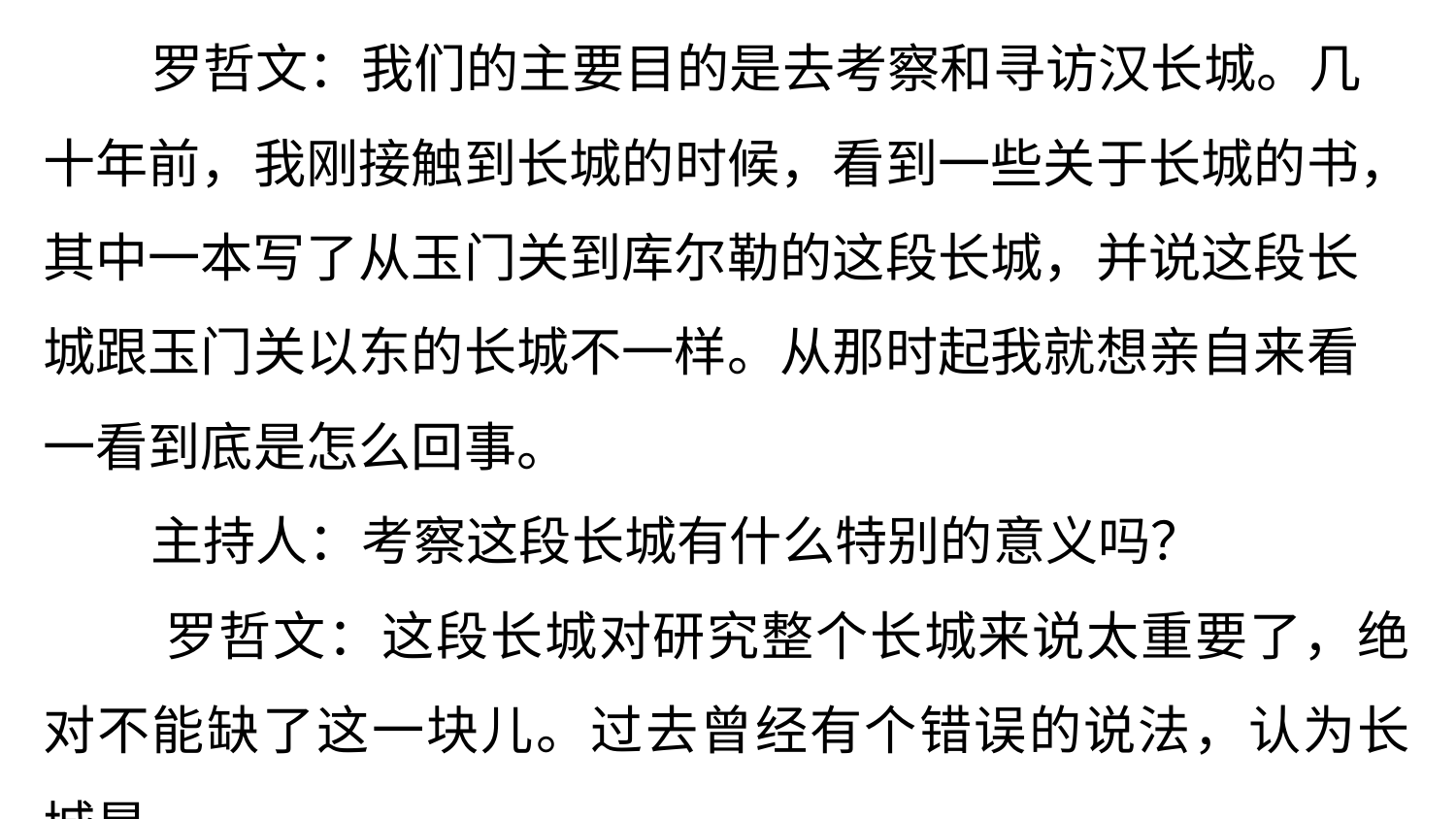

罗哲文：我们的主要目的是去考察和寻访汉长城。几十年前，我刚接触到长城的时候，看到一些关于长城的书，其中一本写了从玉门关到库尔勒的这段长城，并说这段长城跟玉门关以东的长城不一样。从那时起我就想亲自来看一看到底是怎么回事。
        主持人：考察这段长城有什么特别的意义吗？
        罗哲文：这段长城对研究整个长城来说太重要了，绝对不能缺了这一块儿。过去曾经有个错误的说法，认为长城是